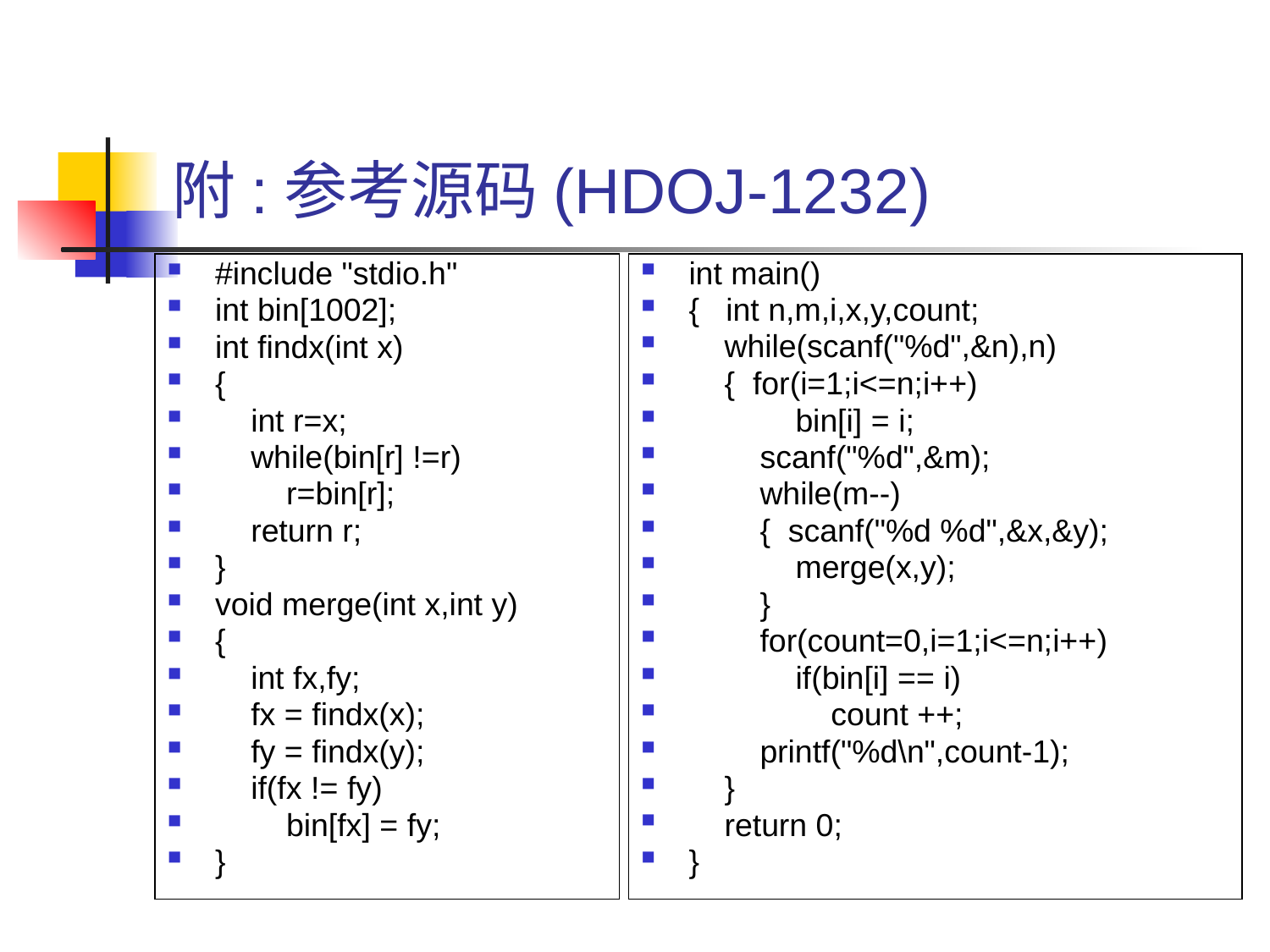

# 附:参考源码(HDOJ-1232)
#include "stdio.h"
int bin[1002];
int findx(int x)
{
    int r=x;
    while(bin[r] !=r)
        r=bin[r];
    return r;
}
void merge(int x,int y)
{
    int fx,fy;
    fx = findx(x);
    fy = findx(y);
    if(fx != fy)
        bin[fx] = fy;
}
int main()
{   int n,m,i,x,y,count;
    while(scanf("%d",&n),n)
    {  for(i=1;i<=n;i++)
            bin[i] = i;
        scanf("%d",&m);
        while(m--)
        {  scanf("%d %d",&x,&y);
            merge(x,y);
        }
        for(count=0,i=1;i<=n;i++)
            if(bin[i] == i)
                count ++;
        printf("%d\n",count-1);
    }
    return 0;
}